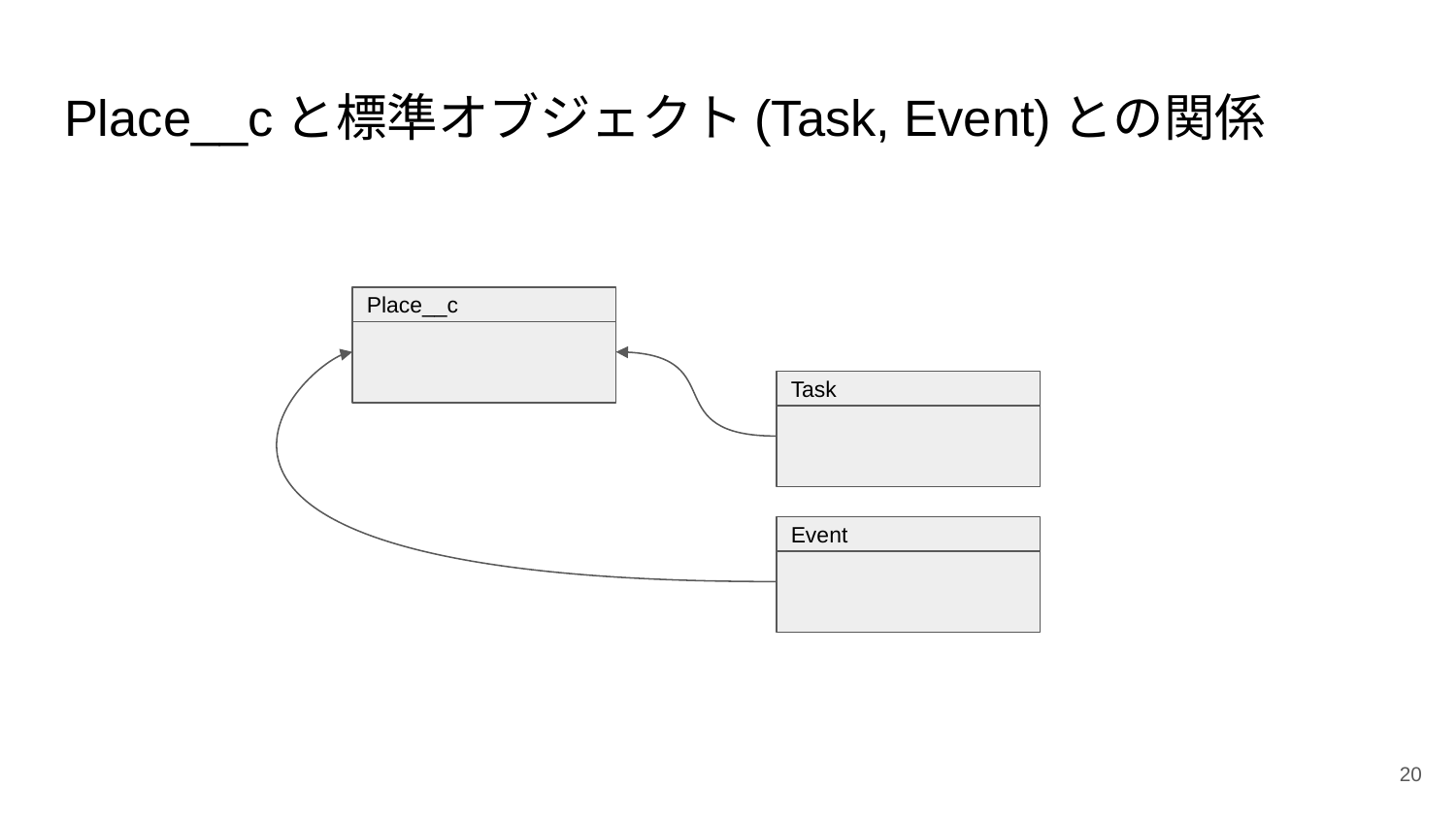

# Place__cと標準オブジェクト(Task, Event)との関係
Place__c

Task

Event

20